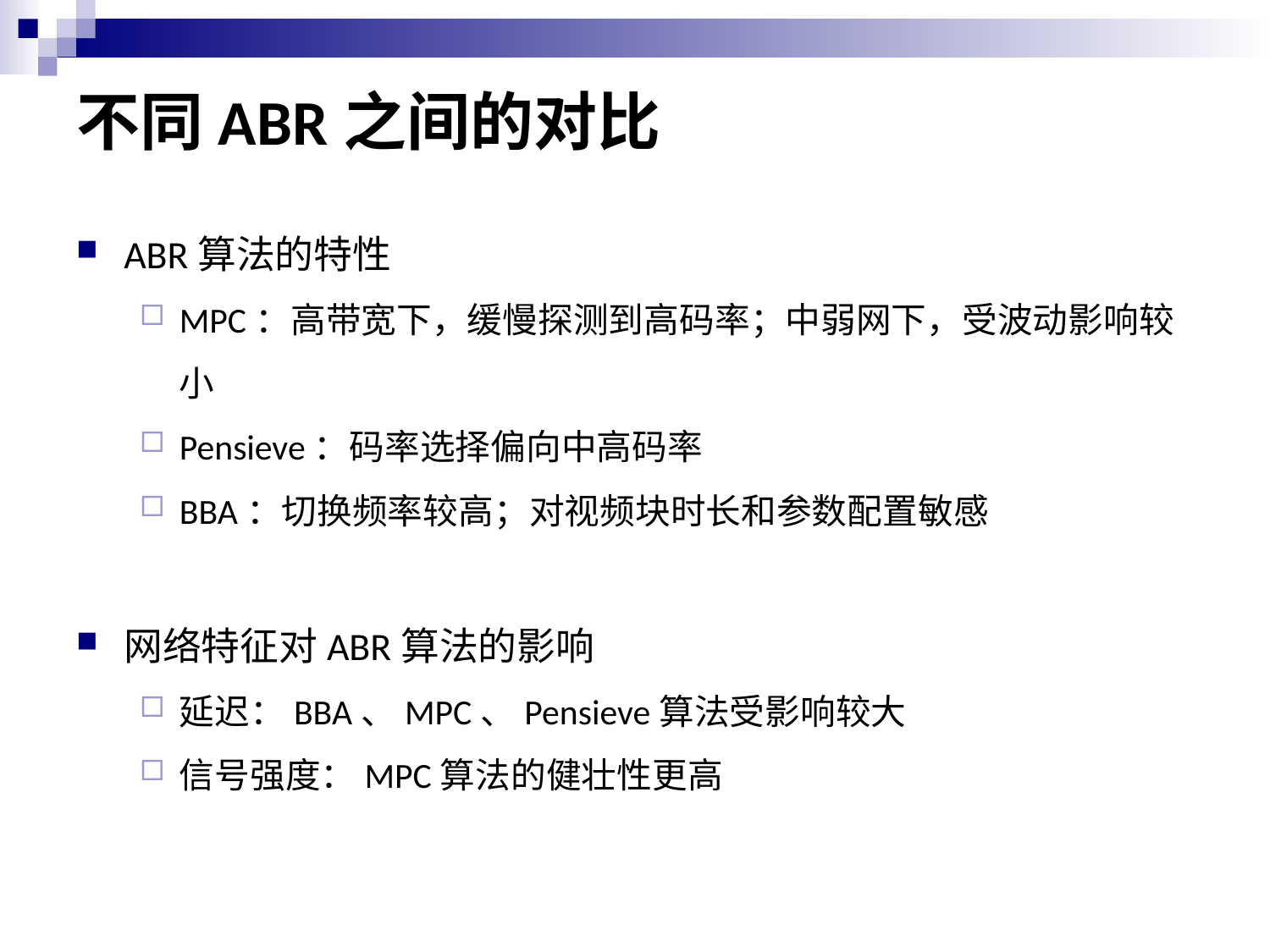

# 不同ABR之间的对比
ABR算法的特性
MPC：高带宽下，缓慢探测到高码率；中弱网下，受波动影响较小
Pensieve：码率选择偏向中高码率
BBA：切换频率较高；对视频块时长和参数配置敏感

网络特征对ABR算法的影响
延迟：BBA、MPC、Pensieve算法受影响较大
信号强度：MPC算法的健壮性更高
39